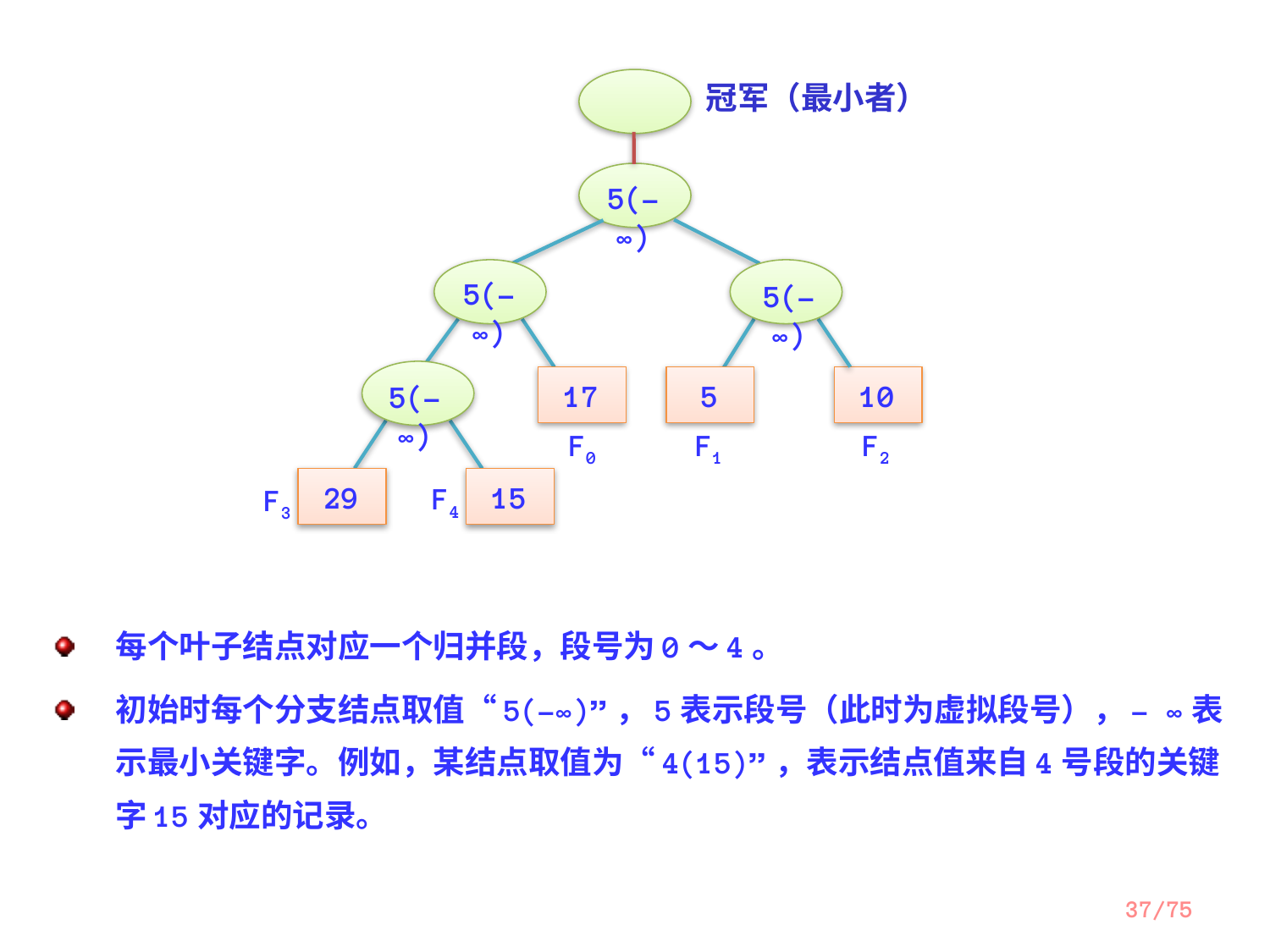

冠军（最小者）

5(-∞)

5(-∞)
5(-∞)

17
5
10
5(-∞)

F0
F1
F2
29
15
F4
F3
每个叶子结点对应一个归并段，段号为0～4。
初始时每个分支结点取值“5(-∞)”，5表示段号（此时为虚拟段号），- ∞表示最小关键字。例如，某结点取值为“4(15)”，表示结点值来自4号段的关键字15对应的记录。
37/75